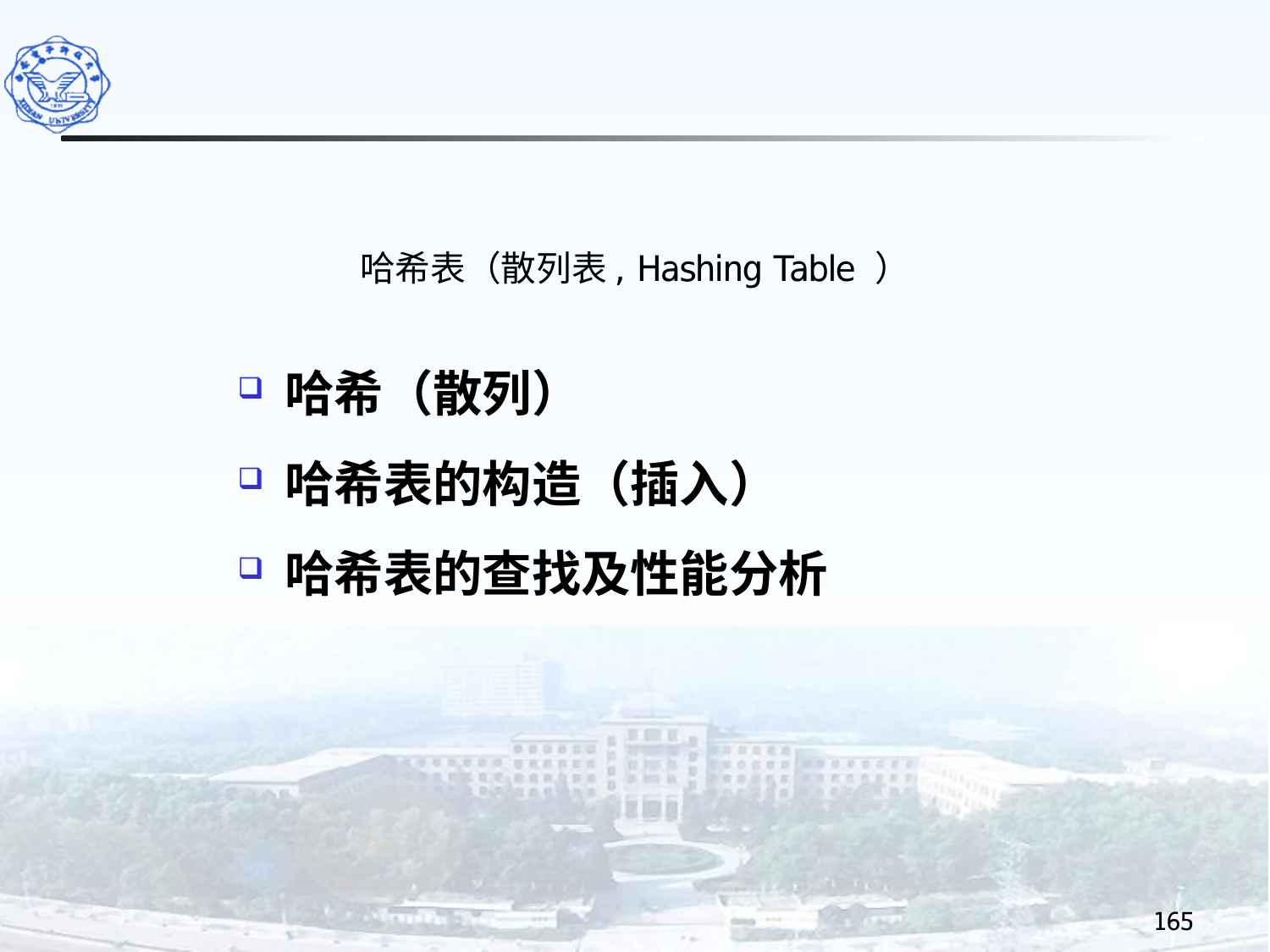

哈希表（散列表, Hashing Table ）
哈希（散列）
哈希表的构造（插入）
哈希表的查找及性能分析
165